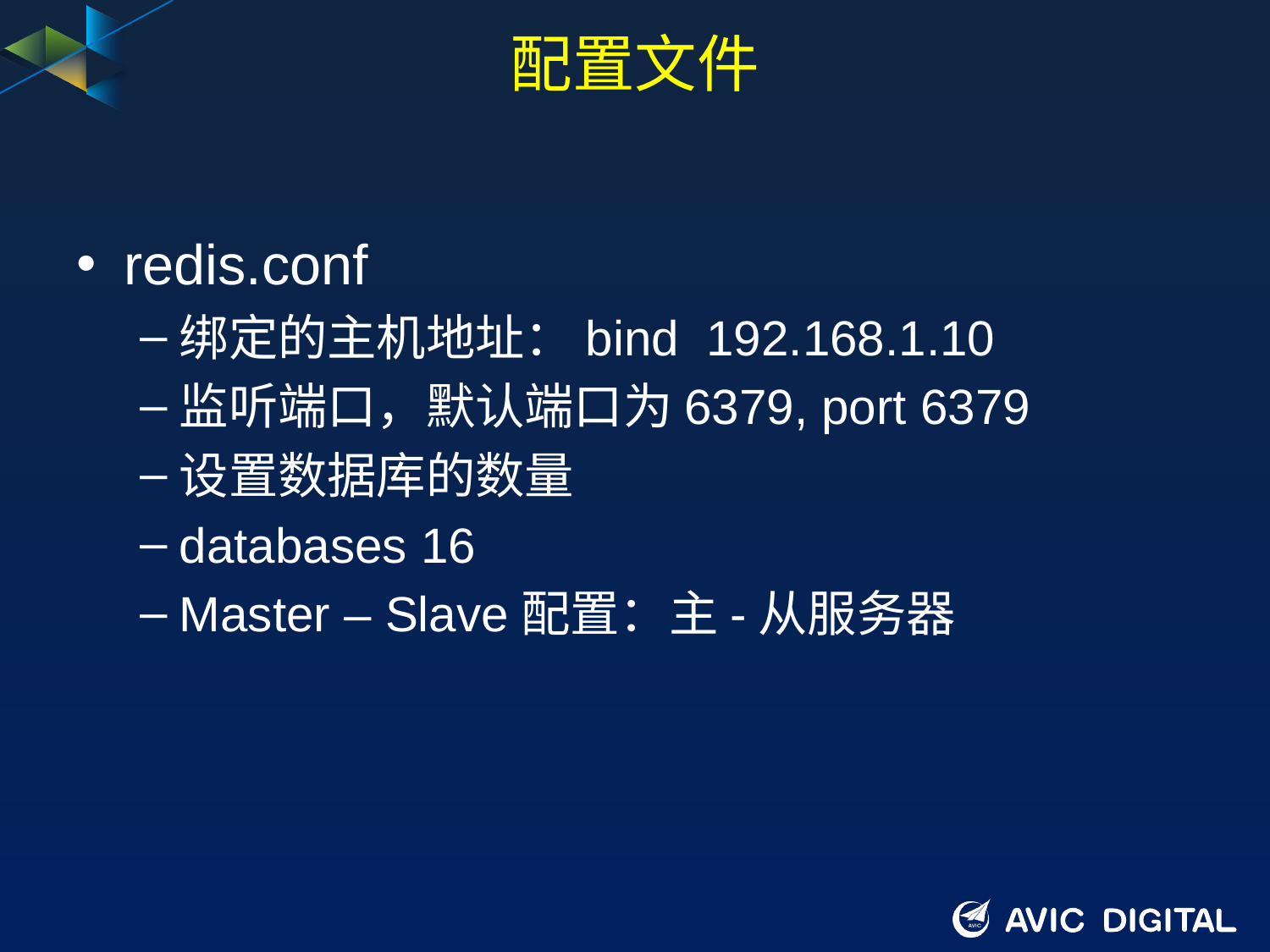

# 配置文件
redis.conf
绑定的主机地址：bind  192.168.1.10
监听端口，默认端口为6379, port 6379
设置数据库的数量
databases 16
Master – Slave配置：主-从服务器